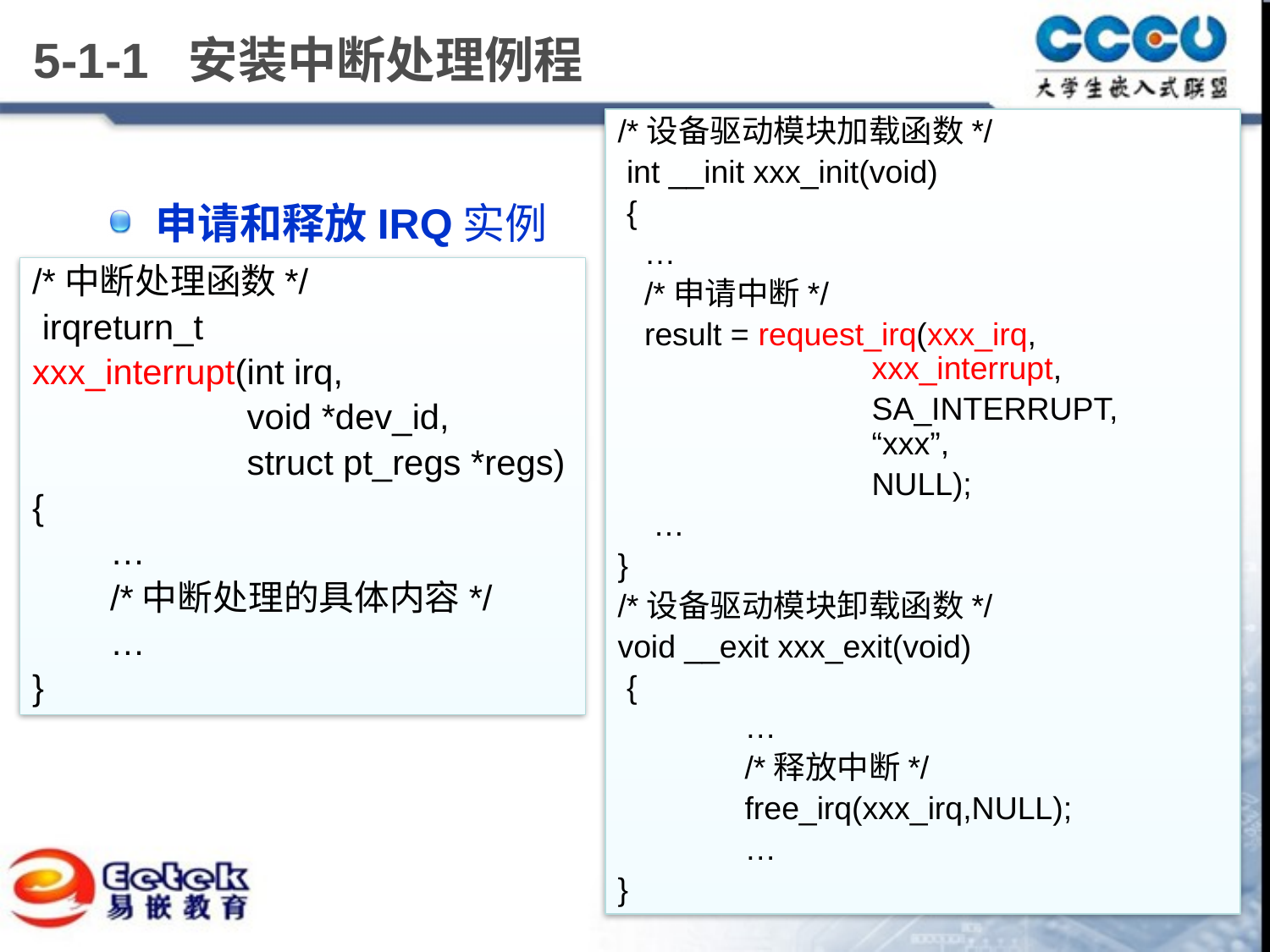

# 5-1-1  安装中断处理例程
/*设备驱动模块加载函数*/
 int __init xxx_init(void)
 {
   …
   /*申请中断*/
   result = request_irq(xxx_irq, 			xxx_interrupt,
                     	SA_INTERRUPT, 		“xxx”,
		NULL);
    …
}
/*设备驱动模块卸载函数*/
void __exit xxx_exit(void)
 {
	…
	/*释放中断*/
	free_irq(xxx_irq,NULL);
	…
}
申请和释放IRQ实例

/*中断处理函数*/
 irqreturn_t
xxx_interrupt(int irq,
	         void *dev_id,
	         struct pt_regs *regs)
{
        …
        /*中断处理的具体内容*/
        …
}